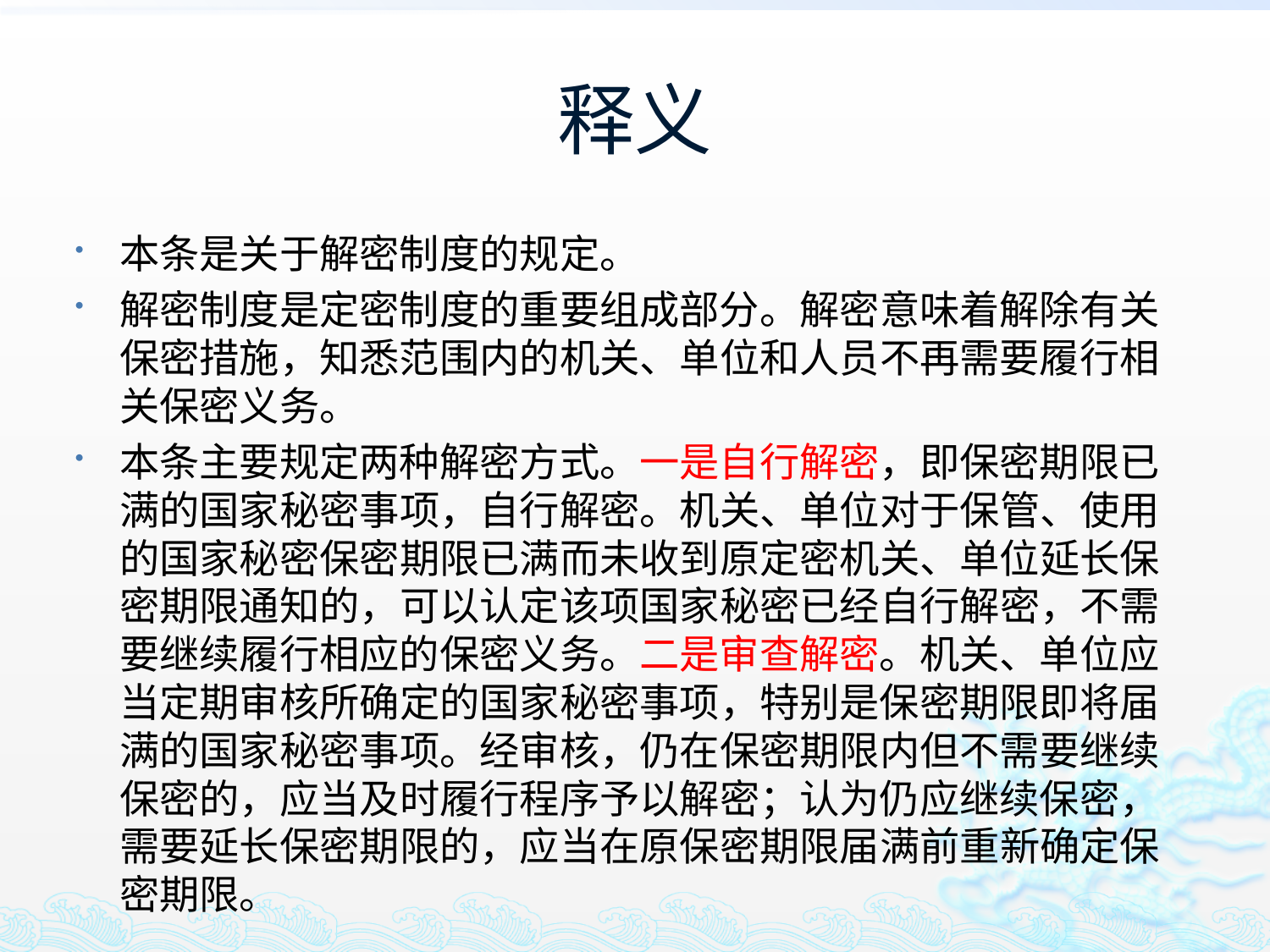

# 释义
本条是关于解密制度的规定。
解密制度是定密制度的重要组成部分。解密意味着解除有关保密措施，知悉范围内的机关、单位和人员不再需要履行相关保密义务。
本条主要规定两种解密方式。一是自行解密，即保密期限已满的国家秘密事项，自行解密。机关、单位对于保管、使用的国家秘密保密期限已满而未收到原定密机关、单位延长保密期限通知的，可以认定该项国家秘密已经自行解密，不需要继续履行相应的保密义务。二是审查解密。机关、单位应当定期审核所确定的国家秘密事项，特别是保密期限即将届满的国家秘密事项。经审核，仍在保密期限内但不需要继续保密的，应当及时履行程序予以解密；认为仍应继续保密，需要延长保密期限的，应当在原保密期限届满前重新确定保密期限。